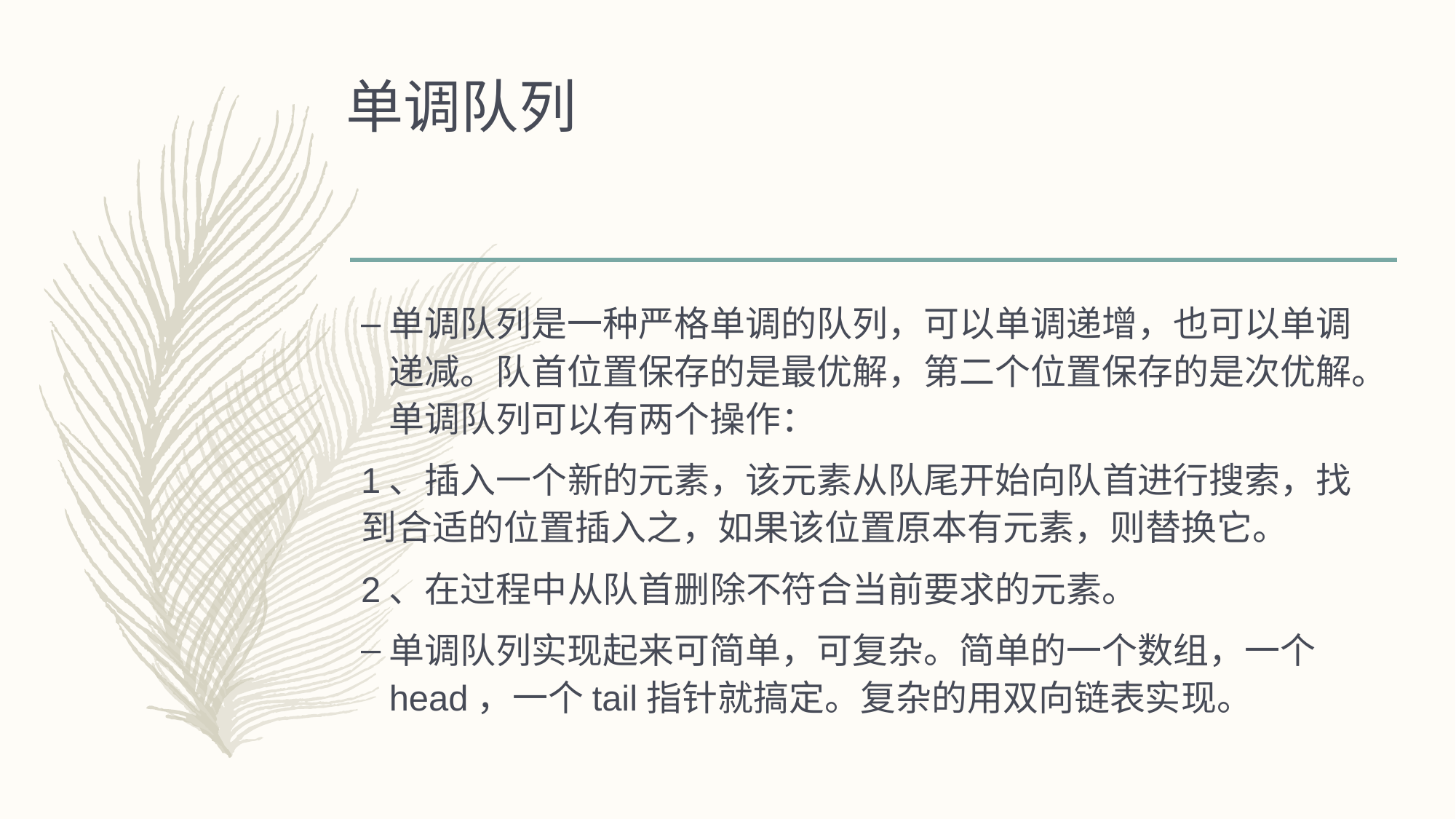

# 单调队列
单调队列是一种严格单调的队列，可以单调递增，也可以单调递减。队首位置保存的是最优解，第二个位置保存的是次优解。单调队列可以有两个操作：
1、插入一个新的元素，该元素从队尾开始向队首进行搜索，找到合适的位置插入之，如果该位置原本有元素，则替换它。
2、在过程中从队首删除不符合当前要求的元素。
单调队列实现起来可简单，可复杂。简单的一个数组，一个head，一个tail指针就搞定。复杂的用双向链表实现。